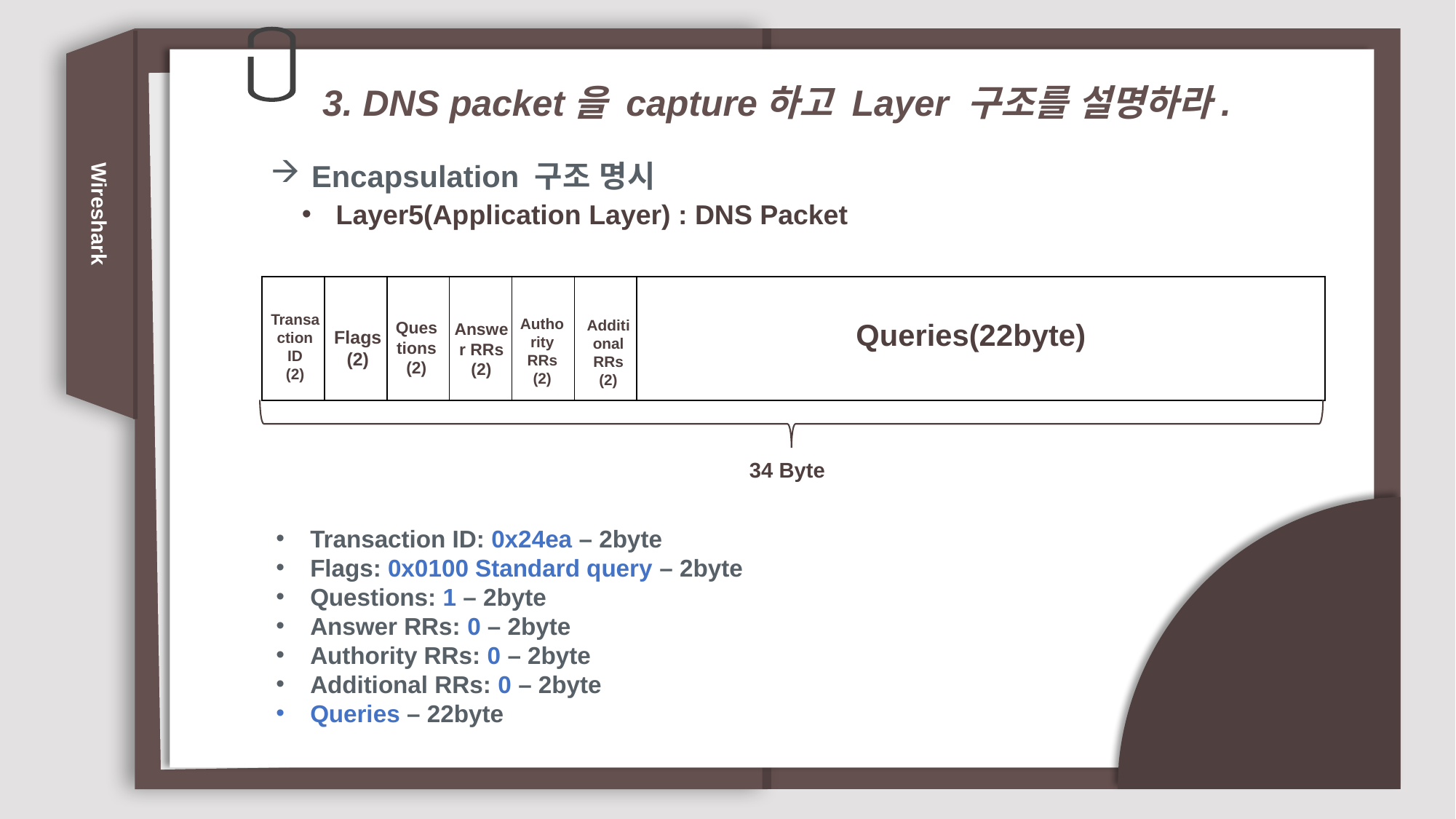

3. DNS packet을 capture하고 Layer 구조를 설명하라.
Encapsulation 구조 명시
Layer5(Application Layer) : DNS Packet
Wireshark
|  |  |  |  |  |  |  |
| --- | --- | --- | --- | --- | --- | --- |
Transaction ID
(2)
Authority RRs
(2)
Queries(22byte)
Additional RRs
(2)
Questions
(2)
Answer RRs
(2)
Flags
(2)
34 Byte

Transaction ID: 0x24ea – 2byte
Flags: 0x0100 Standard query – 2byte
Questions: 1 – 2byte
Answer RRs: 0 – 2byte
Authority RRs: 0 – 2byte
Additional RRs: 0 – 2byte
Queries – 22byte